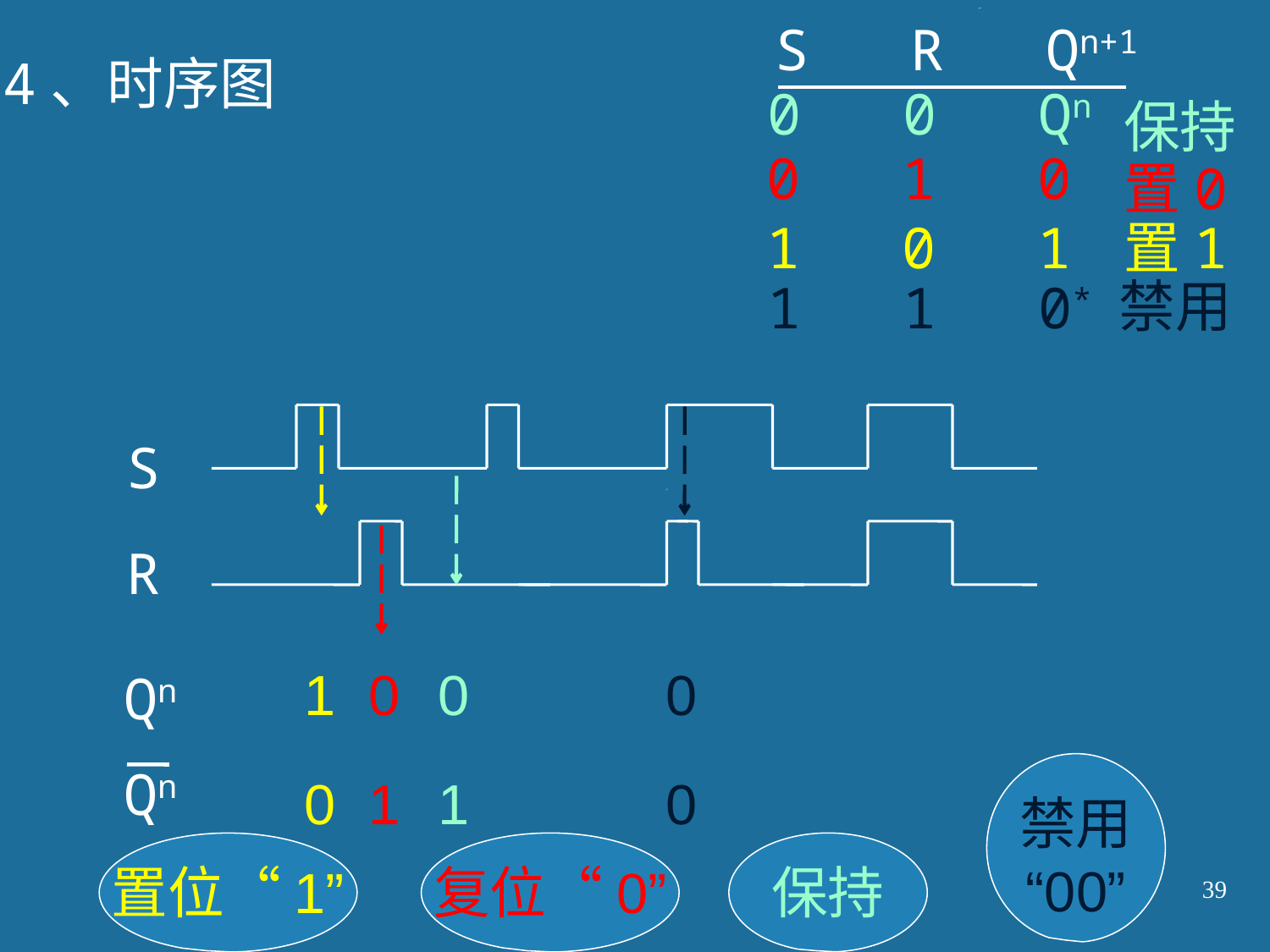

S   R   Qn+1

0   0   Qn
保持
置0
置1
禁用
0   1   0
1   0   1
1   1   0*
4、时序图

1
0
置位“1”
0
禁用
“00”
0
S

0
1
保持

0
1
复位“0”
R

 Qn
 Qn

39